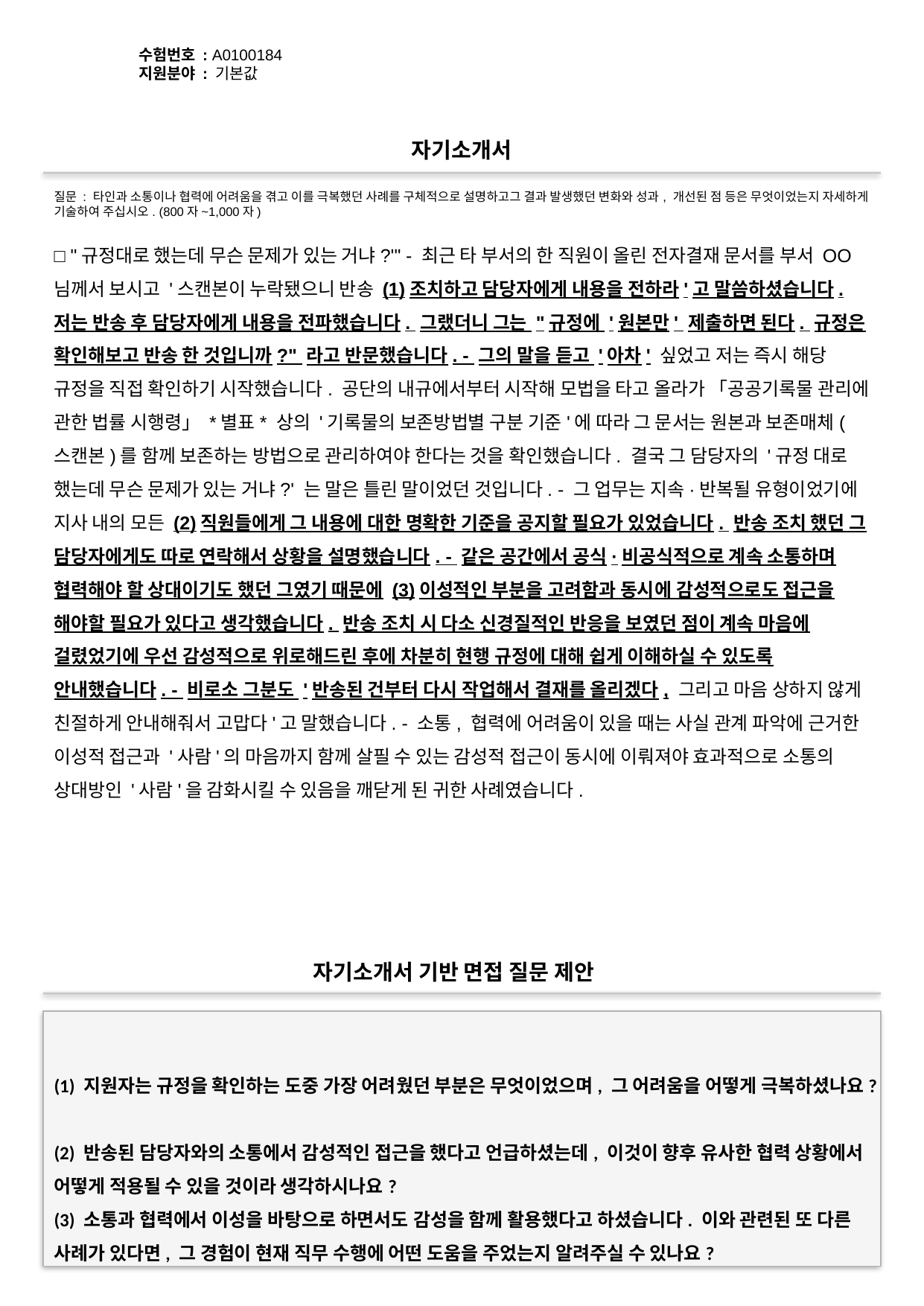

수험번호 : A0100184
지원분야 : 기본값
#

자기소개서

질문 : 타인과 소통이나 협력에 어려움을 겪고 이를 극복했던 사례를 구체적으로 설명하고그 결과 발생했던 변화와 성과, 개선된 점 등은 무엇이었는지 자세하게 기술하여 주십시오. (800자~1,000자)

□ "규정대로 했는데 무슨 문제가 있는 거냐?'" - 최근 타 부서의 한 직원이 올린 전자결재 문서를 부서 OO님께서 보시고 '스캔본이 누락됐으니 반송 (1)조치하고 담당자에게 내용을 전하라'고 말씀하셨습니다. 저는 반송 후 담당자에게 내용을 전파했습니다. 그랬더니 그는 "규정에 '원본만' 제출하면 된다. 규정은 확인해보고 반송 한 것입니까?" 라고 반문했습니다. - 그의 말을 듣고 '아차' 싶었고 저는 즉시 해당 규정을 직접 확인하기 시작했습니다. 공단의 내규에서부터 시작해 모법을 타고 올라가 「공공기록물 관리에 관한 법률 시행령」 *별표* 상의 '기록물의 보존방법별 구분 기준'에 따라 그 문서는 원본과 보존매체(스캔본)를 함께 보존하는 방법으로 관리하여야 한다는 것을 확인했습니다. 결국 그 담당자의 '규정 대로 했는데 무슨 문제가 있는 거냐?' 는 말은 틀린 말이었던 것입니다. - 그 업무는 지속·반복될 유형이었기에 지사 내의 모든 (2)직원들에게 그 내용에 대한 명확한 기준을 공지할 필요가 있었습니다. 반송 조치 했던 그 담당자에게도 따로 연락해서 상황을 설명했습니다. - 같은 공간에서 공식·비공식적으로 계속 소통하며 협력해야 할 상대이기도 했던 그였기 때문에 (3)이성적인 부분을 고려함과 동시에 감성적으로도 접근을 해야할 필요가 있다고 생각했습니다. 반송 조치 시 다소 신경질적인 반응을 보였던 점이 계속 마음에 걸렸었기에 우선 감성적으로 위로해드린 후에 차분히 현행 규정에 대해 쉽게 이해하실 수 있도록 안내했습니다. - 비로소 그분도 '반송된 건부터 다시 작업해서 결재를 올리겠다, 그리고 마음 상하지 않게 친절하게 안내해줘서 고맙다'고 말했습니다. - 소통, 협력에 어려움이 있을 때는 사실 관계 파악에 근거한 이성적 접근과 '사람'의 마음까지 함께 살필 수 있는 감성적 접근이 동시에 이뤄져야 효과적으로 소통의 상대방인 '사람'을 감화시킬 수 있음을 깨닫게 된 귀한 사례였습니다.

자기소개서 기반 면접 질문 제안

(1) 지원자는 규정을 확인하는 도중 가장 어려웠던 부분은 무엇이었으며, 그 어려움을 어떻게 극복하셨나요?
(2) 반송된 담당자와의 소통에서 감성적인 접근을 했다고 언급하셨는데, 이것이 향후 유사한 협력 상황에서 어떻게 적용될 수 있을 것이라 생각하시나요?
(3) 소통과 협력에서 이성을 바탕으로 하면서도 감성을 함께 활용했다고 하셨습니다. 이와 관련된 또 다른 사례가 있다면, 그 경험이 현재 직무 수행에 어떤 도움을 주었는지 알려주실 수 있나요?